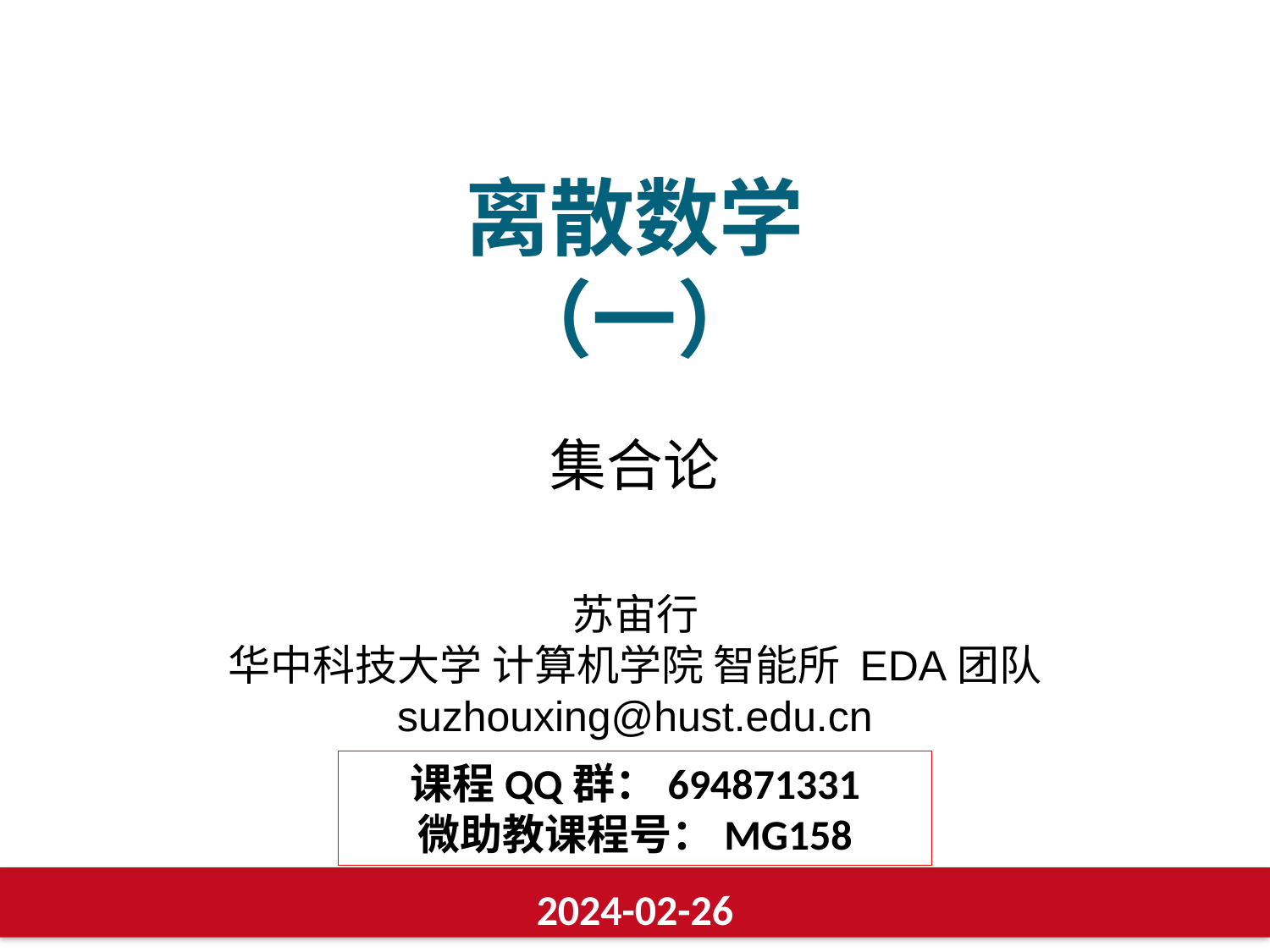

# 离散数学 （一）
集合论
苏宙行
华中科技大学 计算机学院 智能所 EDA团队
suzhouxing@hust.edu.cn
课程QQ群：694871331
微助教课程号：MG158
2024-02-26